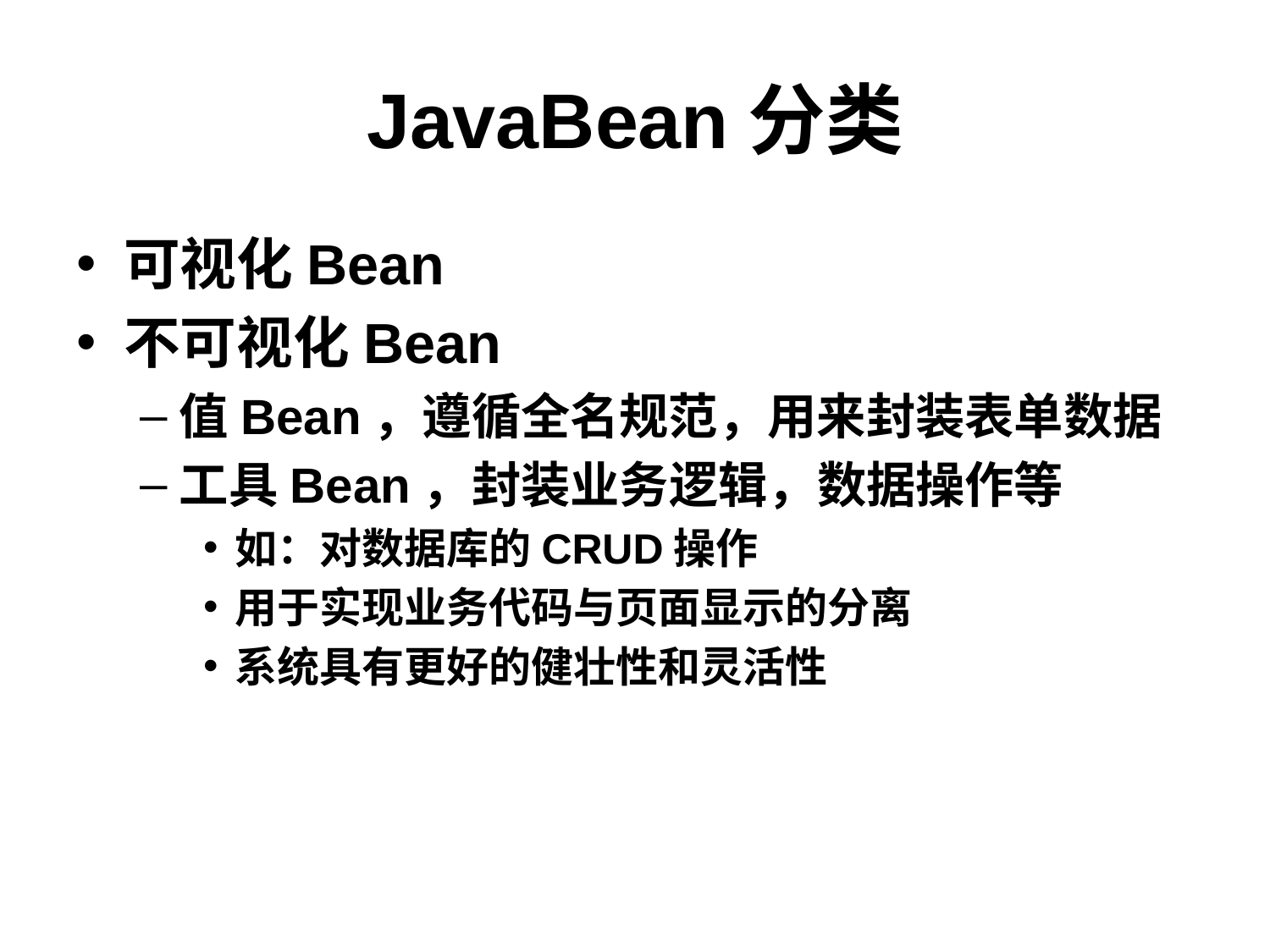

# JavaBean分类
可视化Bean
不可视化Bean
值Bean，遵循全名规范，用来封装表单数据
工具Bean，封装业务逻辑，数据操作等
如：对数据库的CRUD操作
用于实现业务代码与页面显示的分离
系统具有更好的健壮性和灵活性